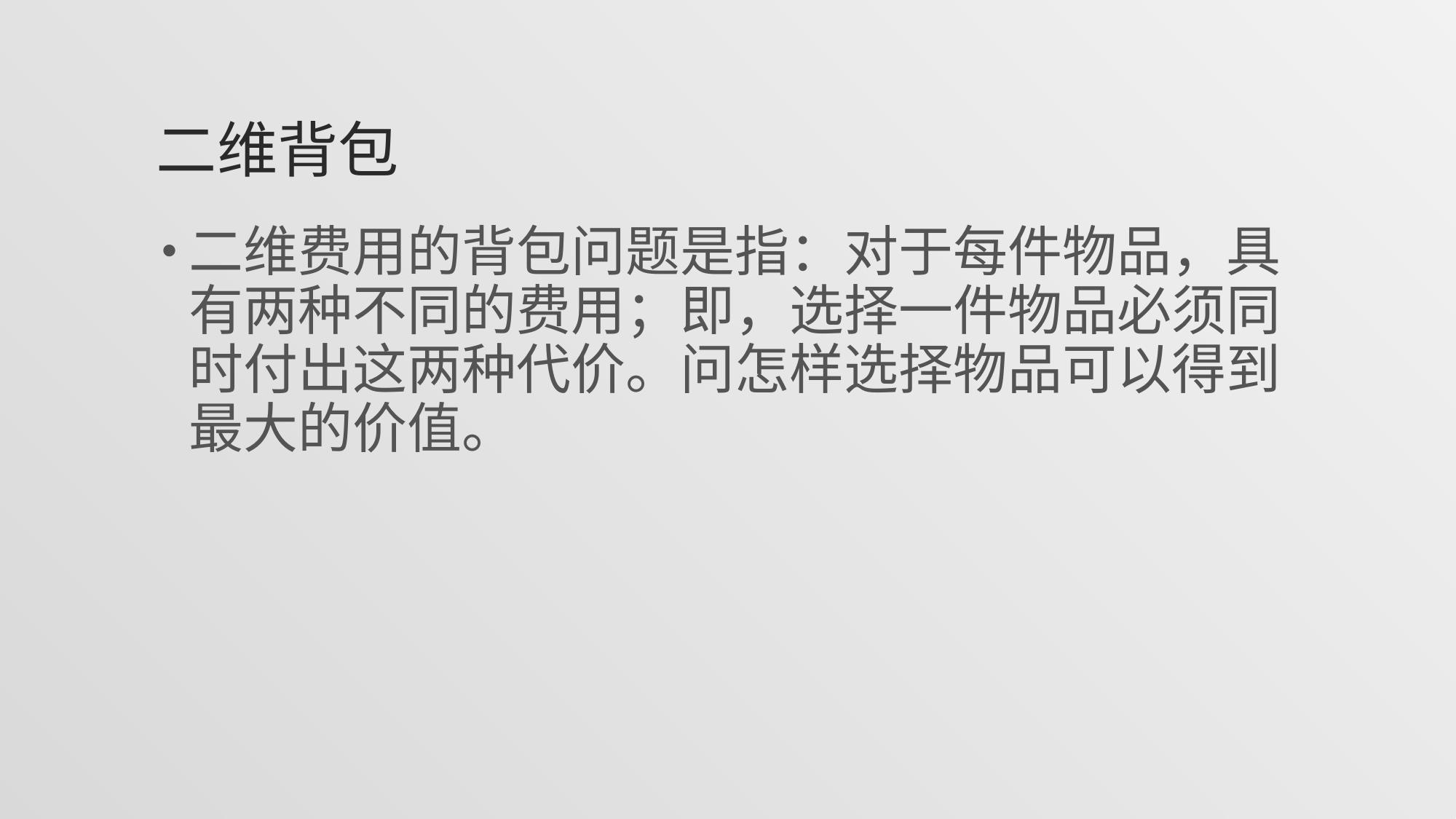

# 二维背包
二维费用的背包问题是指：对于每件物品，具有两种不同的费用；即，选择一件物品必须同时付出这两种代价。问怎样选择物品可以得到最大的价值。